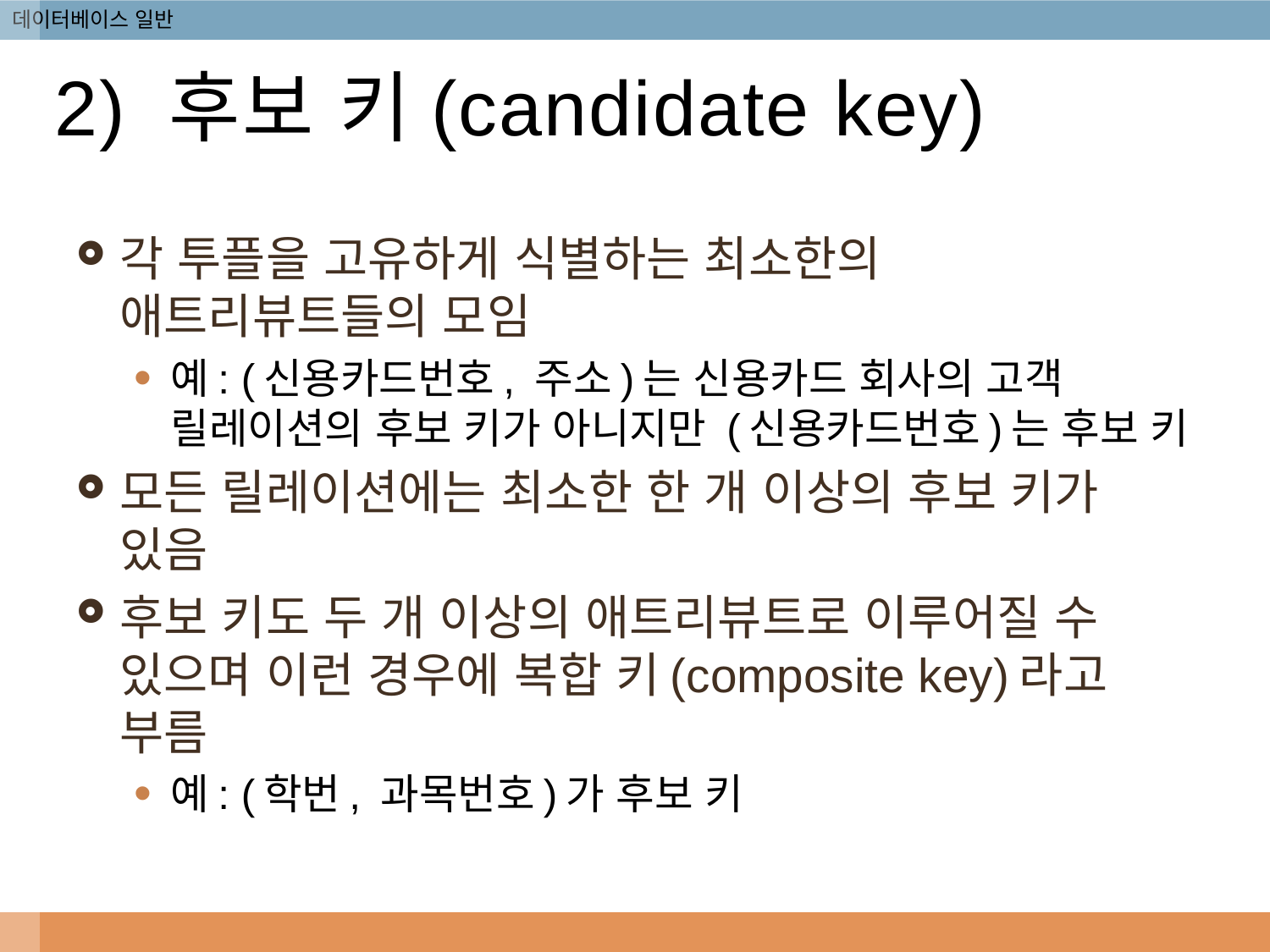

# 2) 후보 키(candidate key)
각 투플을 고유하게 식별하는 최소한의 애트리뷰트들의 모임
예: (신용카드번호, 주소)는 신용카드 회사의 고객 릴레이션의 후보 키가 아니지만 (신용카드번호)는 후보 키
모든 릴레이션에는 최소한 한 개 이상의 후보 키가 있음
후보 키도 두 개 이상의 애트리뷰트로 이루어질 수 있으며 이런 경우에 복합 키(composite key)라고 부름
예: (학번, 과목번호)가 후보 키